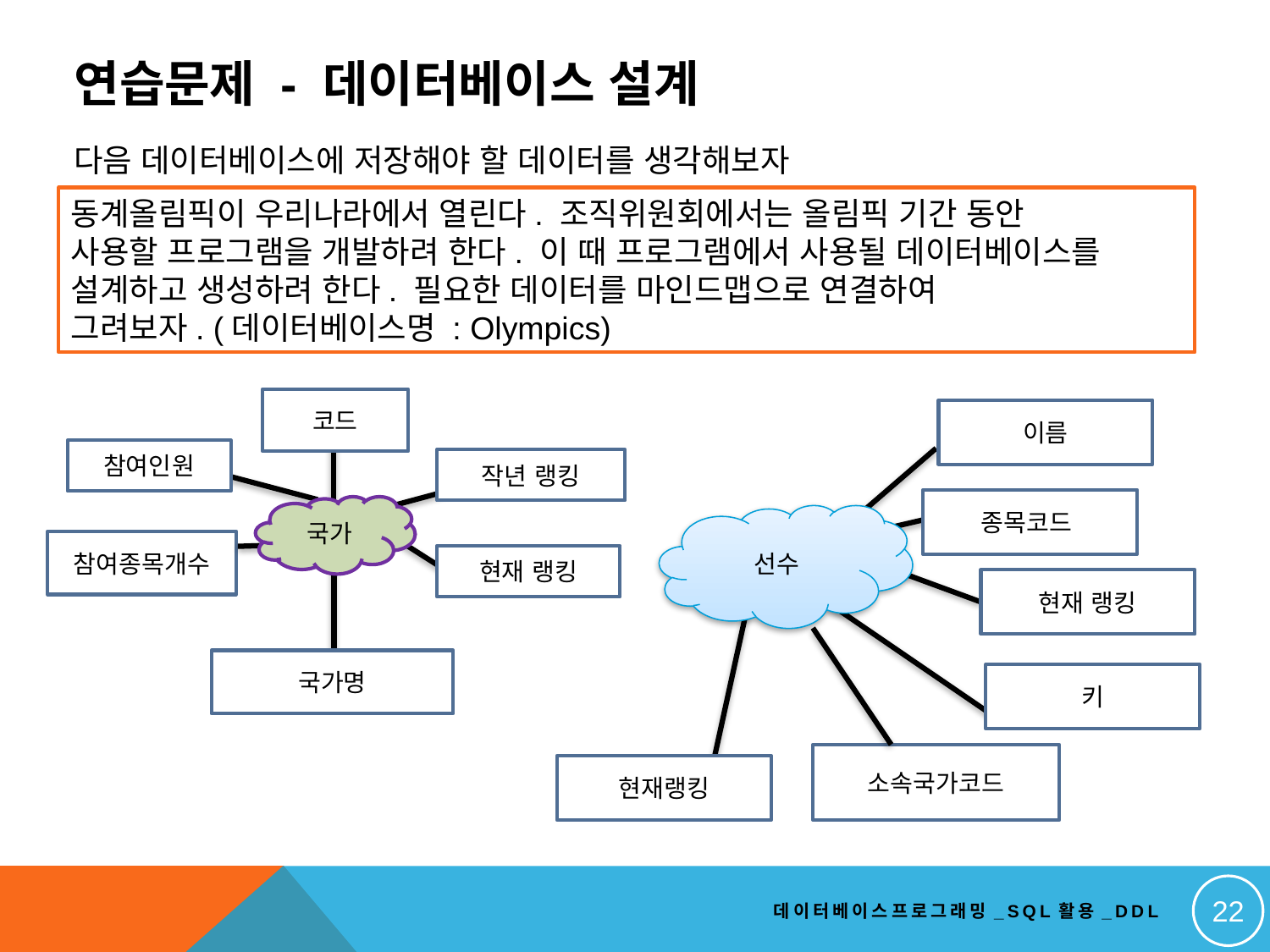

# 연습문제 - 데이터베이스 설계
다음 데이터베이스에 저장해야 할 데이터를 생각해보자
동계올림픽이 우리나라에서 열린다. 조직위원회에서는 올림픽 기간 동안
사용할 프로그램을 개발하려 한다. 이 때 프로그램에서 사용될 데이터베이스를 설계하고 생성하려 한다. 필요한 데이터를 마인드맵으로 연결하여
그려보자. (데이터베이스명 : Olympics)
코드
참여인원
작년 랭킹
국가
참여종목개수
현재 랭킹
국가명
이름
종목코드
선수
현재 랭킹
키
현재랭킹
소속국가코드
22
데이터베이스프로그래밍_SQL활용_DDL